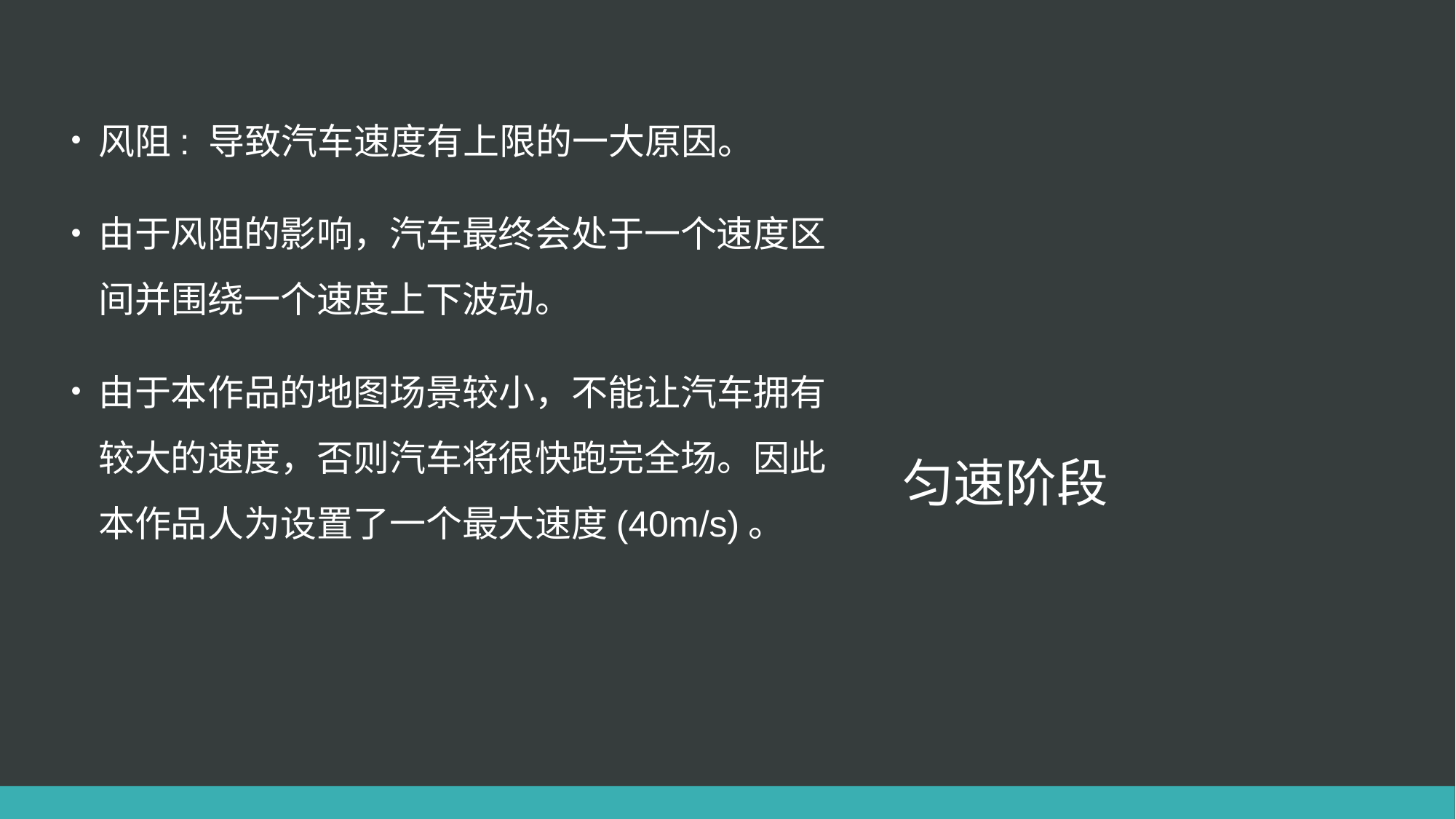

风阻: 导致汽车速度有上限的一大原因。
由于风阻的影响，汽车最终会处于一个速度区间并围绕一个速度上下波动。
由于本作品的地图场景较小，不能让汽车拥有较大的速度，否则汽车将很快跑完全场。因此本作品人为设置了一个最大速度(40m/s)。
# 匀速阶段